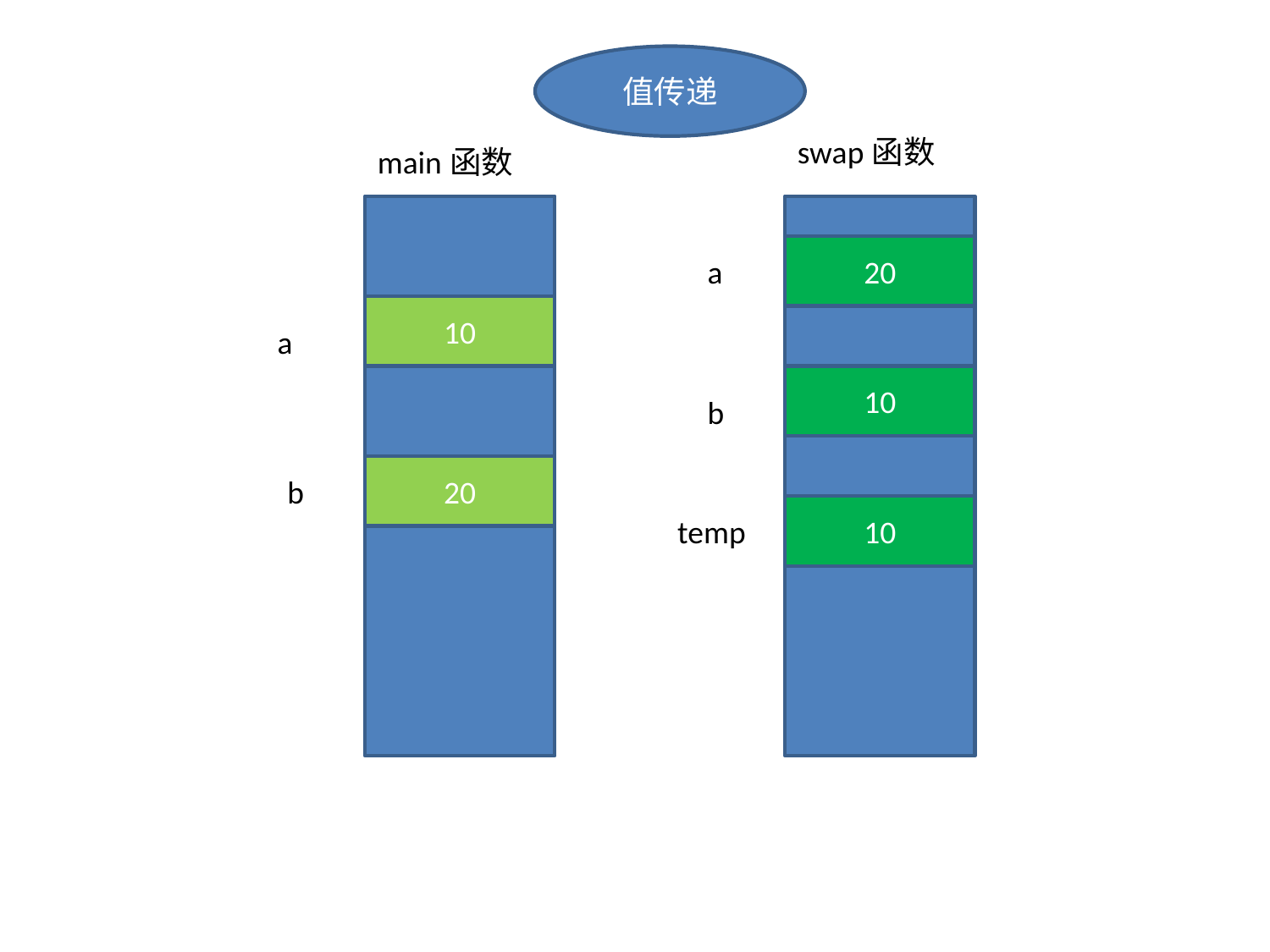

值传递
swap函数
main函数

20
a
10
a
10
b
20
b
10
temp